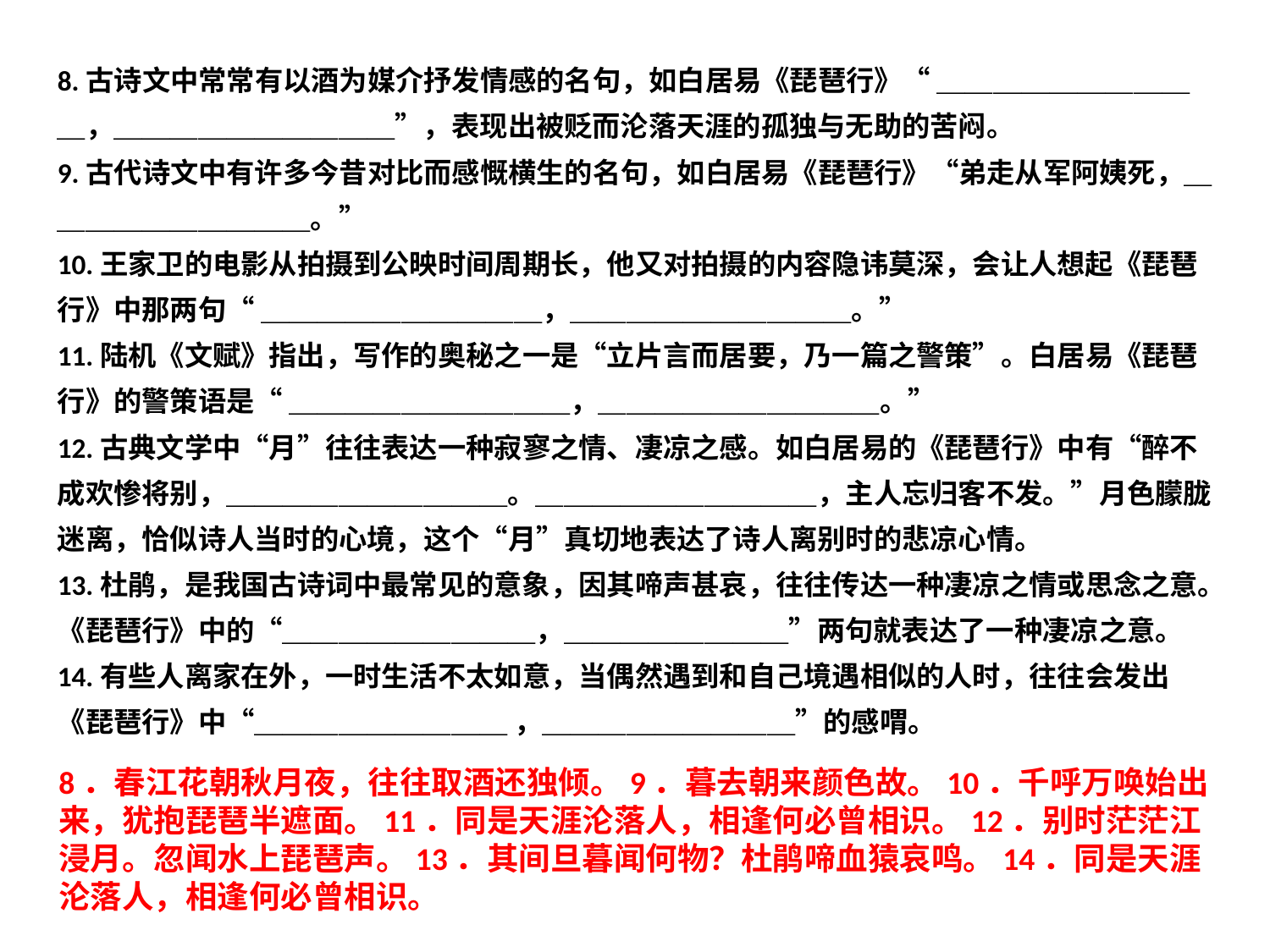

8.古诗文中常常有以酒为媒介抒发情感的名句，如白居易《琵琶行》“ ＿＿＿＿＿＿＿＿＿＿，＿＿＿＿＿＿＿＿＿＿”，表现出被贬而沦落天涯的孤独与无助的苦闷。
9.古代诗文中有许多今昔对比而感慨横生的名句，如白居易《琵琶行》“弟走从军阿姨死，＿＿＿＿＿＿＿＿＿＿。”
10.王家卫的电影从拍摄到公映时间周期长，他又对拍摄的内容隐讳莫深，会让人想起《琵琶行》中那两句“ ＿＿＿＿＿＿＿＿＿＿，＿＿＿＿＿＿＿＿＿＿。”
11.陆机《文赋》指出，写作的奥秘之一是“立片言而居要，乃一篇之警策”。白居易《琵琶行》的警策语是“ ＿＿＿＿＿＿＿＿＿＿，＿＿＿＿＿＿＿＿＿＿。”
12.古典文学中“月”往往表达一种寂寥之情、凄凉之感。如白居易的《琵琶行》中有“醉不成欢惨将别，＿＿＿＿＿＿＿＿＿＿。＿＿＿＿＿＿＿＿＿＿，主人忘归客不发。”月色朦胧迷离，恰似诗人当时的心境，这个“月”真切地表达了诗人离别时的悲凉心情。
13.杜鹃，是我国古诗词中最常见的意象，因其啼声甚哀，往往传达一种凄凉之情或思念之意。《琵琶行》中的“＿＿＿＿＿＿＿＿＿，＿＿＿＿＿＿＿＿”两句就表达了一种凄凉之意。
14.有些人离家在外，一时生活不太如意，当偶然遇到和自己境遇相似的人时，往往会发出《琵琶行》中“＿＿＿＿＿＿＿＿＿ ，＿＿＿＿＿＿＿＿＿”的感喟。

8．春江花朝秋月夜，往往取酒还独倾。9．暮去朝来颜色故。10．千呼万唤始出来，犹抱琵琶半遮面。11．同是天涯沦落人，相逢何必曾相识。12．别时茫茫江浸月。忽闻水上琵琶声。13．其间旦暮闻何物？杜鹃啼血猿哀鸣。14．同是天涯沦落人，相逢何必曾相识。